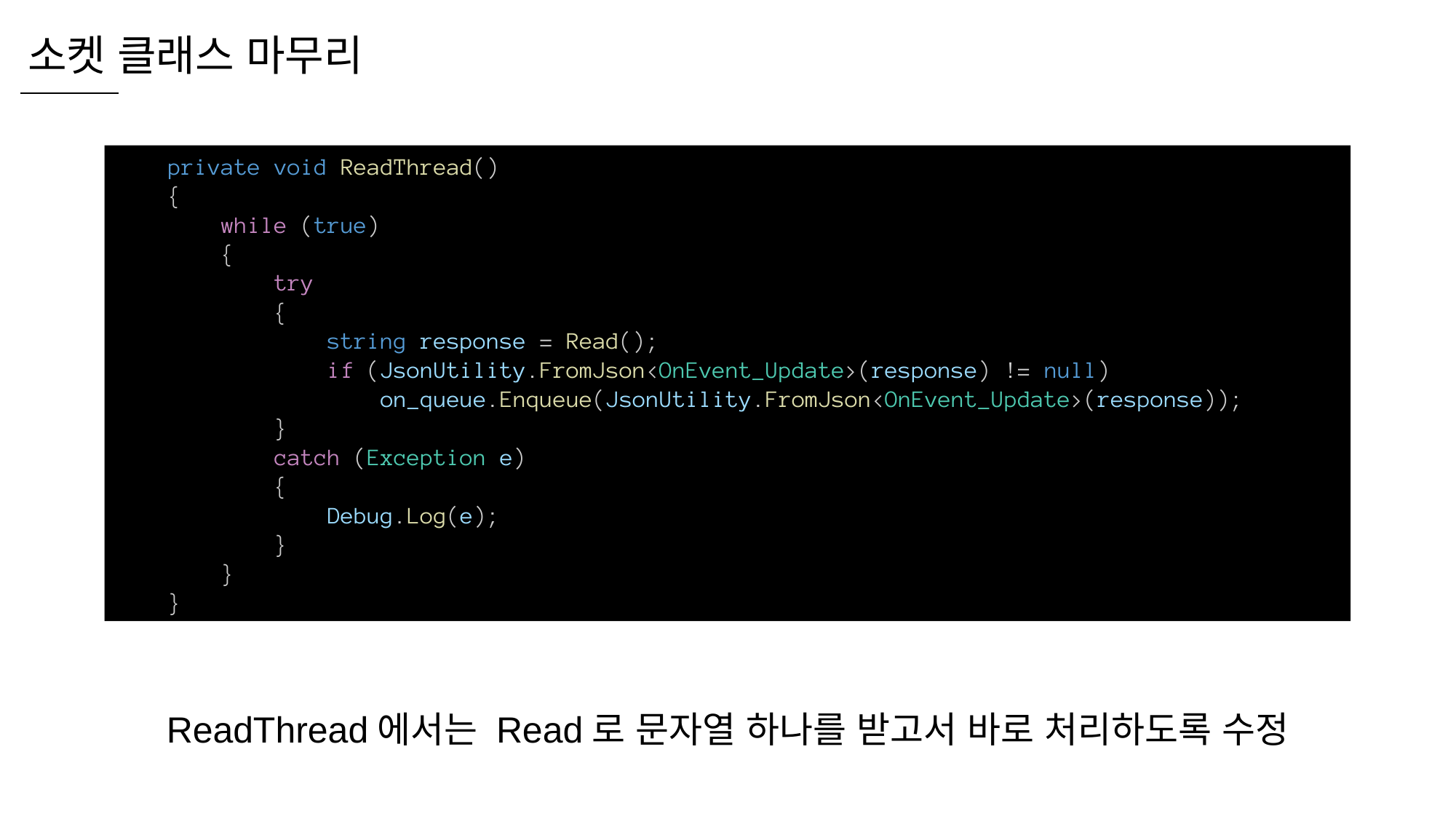

소켓 클래스 마무리
    private void ReadThread()
    {
        while (true)
        {
            try
            {
                string response = Read();
                if (JsonUtility.FromJson<OnEvent_Update>(response) != null)
                    on_queue.Enqueue(JsonUtility.FromJson<OnEvent_Update>(response));
            }
            catch (Exception e)
            {
                Debug.Log(e);
            }
        }
    }
ReadThread에서는 Read로 문자열 하나를 받고서 바로 처리하도록 수정